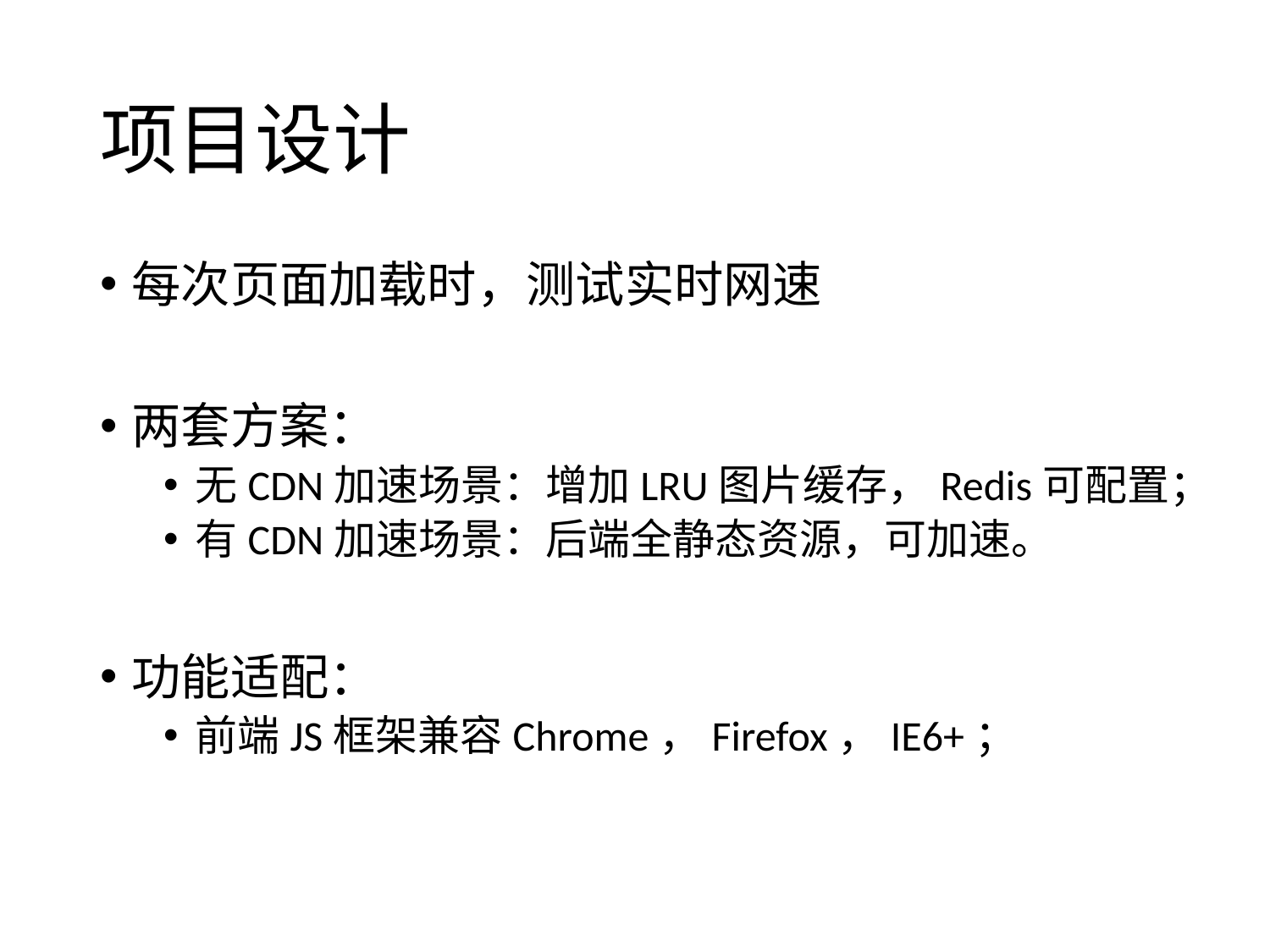

# 项目设计
每次页面加载时，测试实时网速

两套方案：
无CDN加速场景：增加LRU图片缓存，Redis可配置；
有CDN加速场景：后端全静态资源，可加速。

功能适配：
前端JS框架兼容Chrome，Firefox，IE6+；